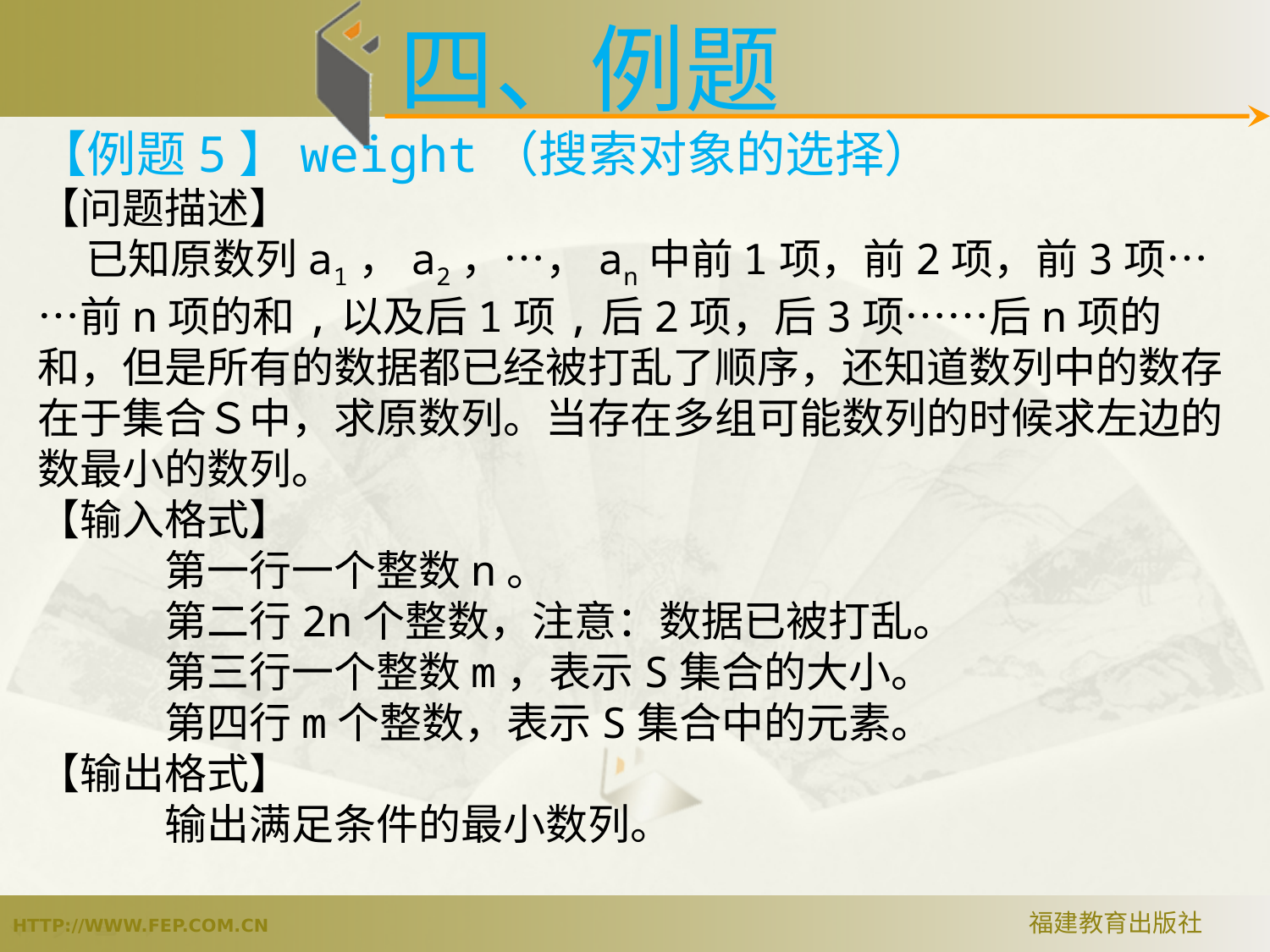

四、例题
【例题5】weight（搜索对象的选择）
【问题描述】
    已知原数列a1，a2，…，an中前1项，前2项，前3项……前n项的和,以及后1项,后2项，后3项……后n项的和，但是所有的数据都已经被打乱了顺序，还知道数列中的数存在于集合Ｓ中，求原数列。当存在多组可能数列的时候求左边的数最小的数列。
【输入格式】
	第一行一个整数n。
	第二行2n个整数，注意：数据已被打乱。
	第三行一个整数m，表示S集合的大小。
	第四行m个整数，表示S集合中的元素。
【输出格式】
	输出满足条件的最小数列。